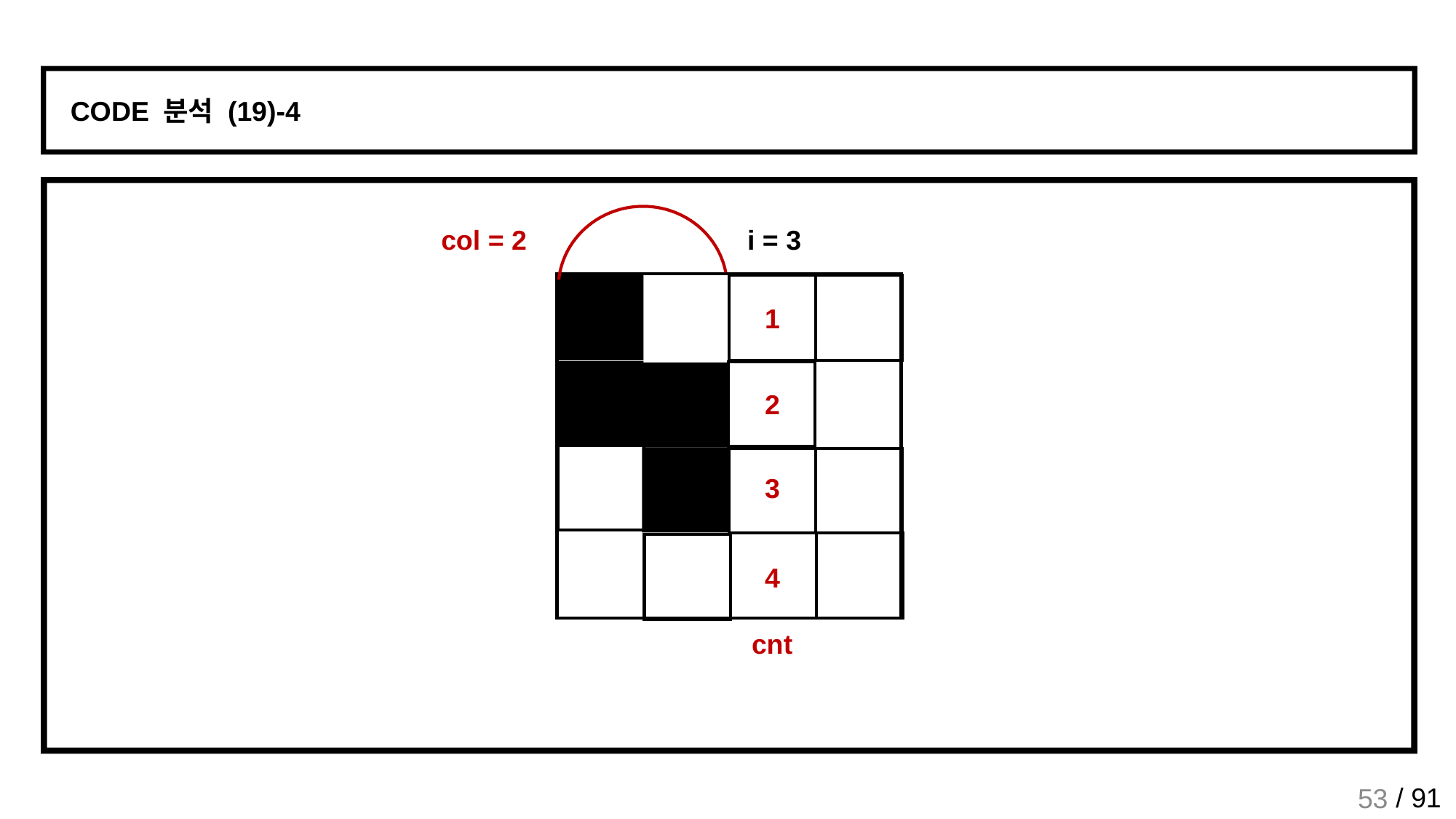

CODE 분석 (19)-4

col = 2
i = 3

1

2

3

4
cnt
53